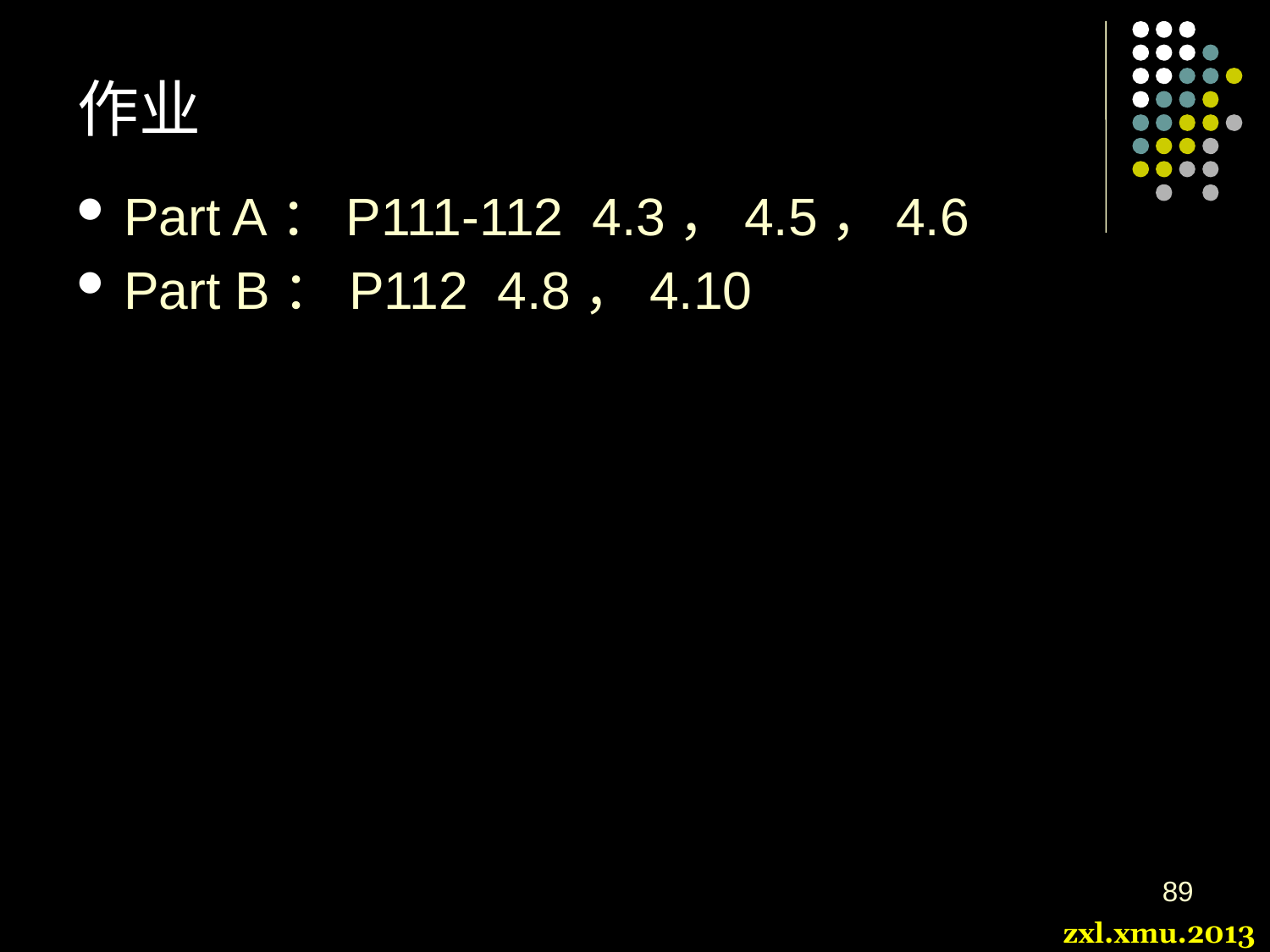

# 作业
Part A：P111-112  4.3，4.5，4.6
Part B：P112  4.8，4.10
89